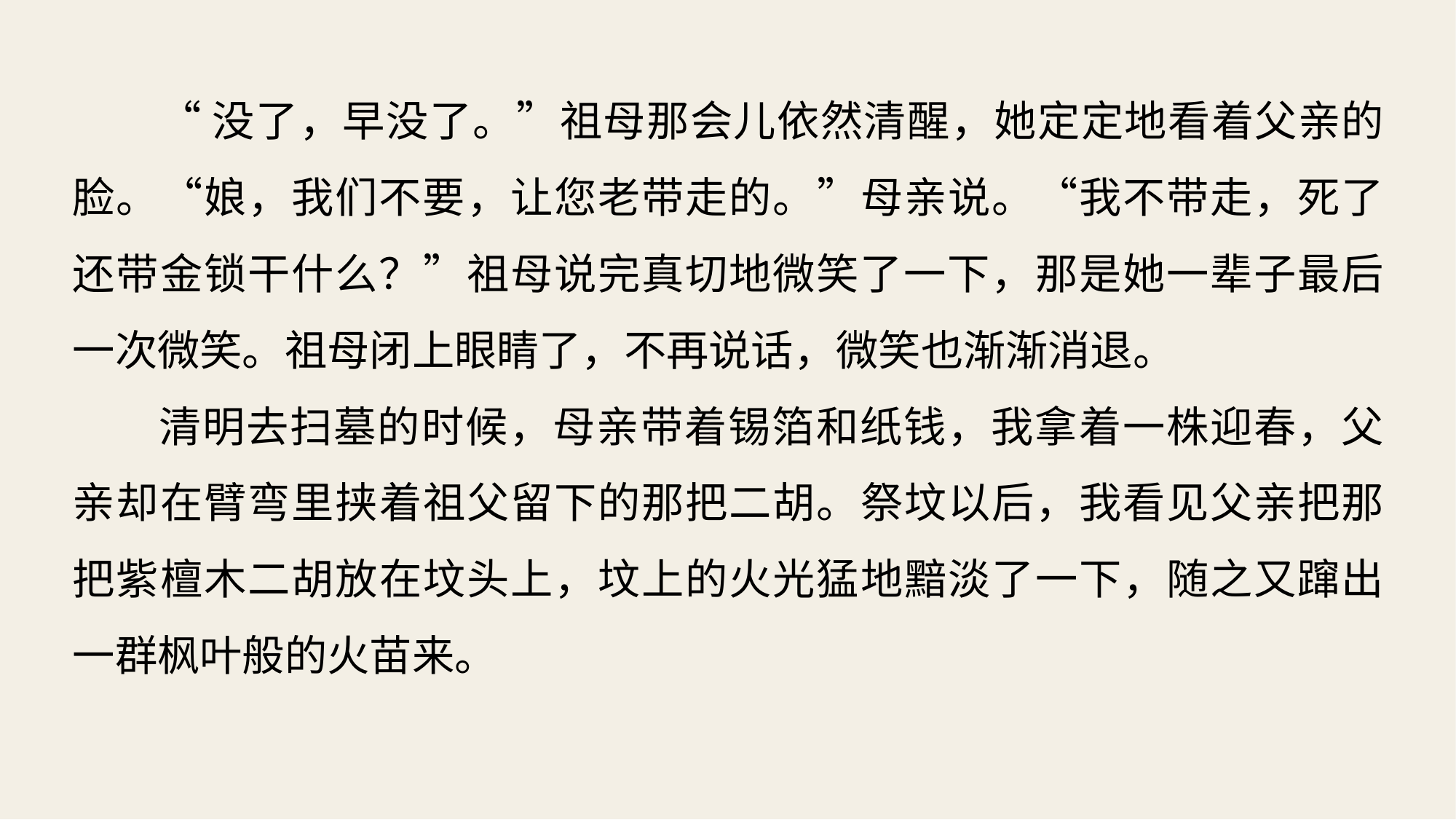

“没了，早没了。”祖母那会儿依然清醒，她定定地看着父亲的脸。“娘，我们不要，让您老带走的。”母亲说。“我不带走，死了还带金锁干什么？”祖母说完真切地微笑了一下，那是她一辈子最后一次微笑。祖母闭上眼睛了，不再说话，微笑也渐渐消退。
清明去扫墓的时候，母亲带着锡箔和纸钱，我拿着一株迎春，父亲却在臂弯里挟着祖父留下的那把二胡。祭坟以后，我看见父亲把那把紫檀木二胡放在坟头上，坟上的火光猛地黯淡了一下，随之又蹿出一群枫叶般的火苗来。